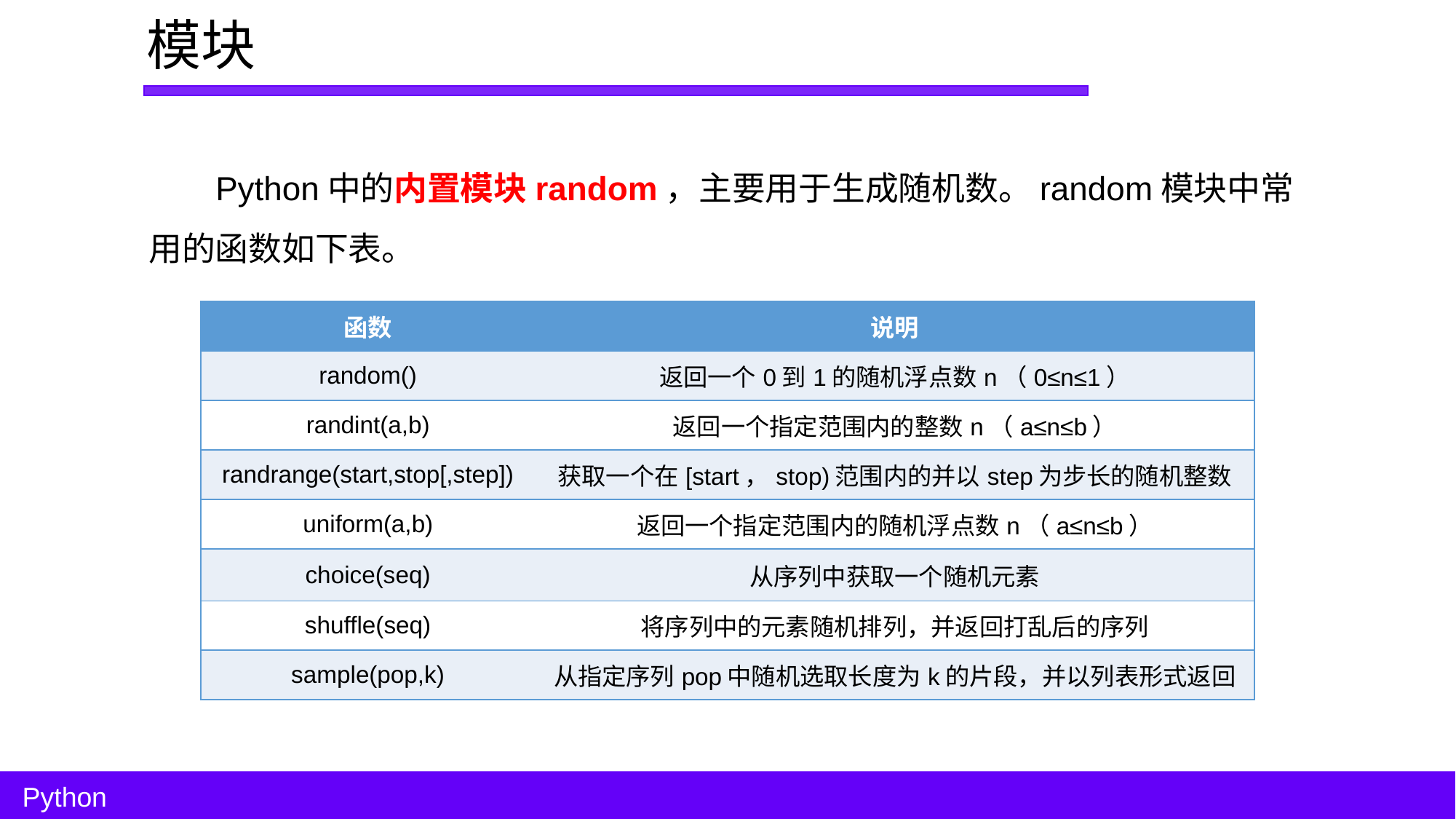

模块
Python中的内置模块random，主要用于生成随机数。random模块中常用的函数如下表。
| 函数 | 说明 |
| --- | --- |
| random() | 返回一个0到1的随机浮点数n（0≤n≤1） |
| randint(a,b) | 返回一个指定范围内的整数n（a≤n≤b） |
| randrange(start,stop[,step]) | 获取一个在[start，stop)范围内的并以step为步长的随机整数 |
| uniform(a,b) | 返回一个指定范围内的随机浮点数n（a≤n≤b） |
| choice(seq) | 从序列中获取一个随机元素 |
| shuffle(seq) | 将序列中的元素随机排列，并返回打乱后的序列 |
| sample(pop,k) | 从指定序列pop中随机选取长度为k的片段，并以列表形式返回 |